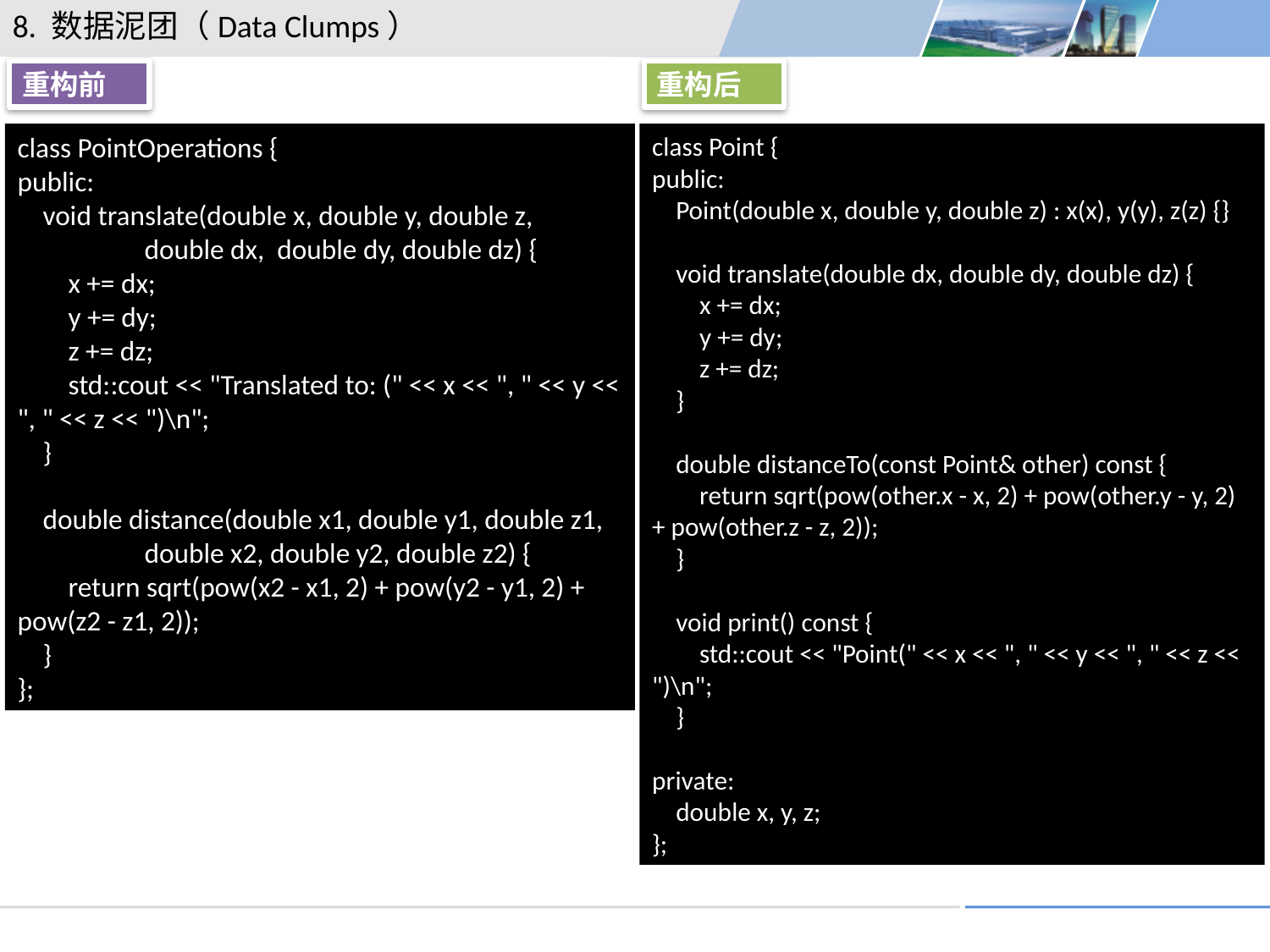

8. 数据泥团（Data Clumps）
重构前
重构后
class PointOperations {
public:
    void translate(double x, double y, double z,
	double dx,  double dy, double dz) {
        x += dx;
        y += dy;
        z += dz;
        std::cout << "Translated to: (" << x << ", " << y << ", " << z << ")\n";
    }

    double distance(double x1, double y1, double z1, 	double x2, double y2, double z2) {
        return sqrt(pow(x2 - x1, 2) + pow(y2 - y1, 2) + pow(z2 - z1, 2));
    }
};
class Point {
public:
    Point(double x, double y, double z) : x(x), y(y), z(z) {}

    void translate(double dx, double dy, double dz) {
        x += dx;
        y += dy;
        z += dz;
    }

    double distanceTo(const Point& other) const {
        return sqrt(pow(other.x - x, 2) + pow(other.y - y, 2) + pow(other.z - z, 2));
    }

    void print() const {
        std::cout << "Point(" << x << ", " << y << ", " << z << ")\n";
    }

private:
    double x, y, z;
};